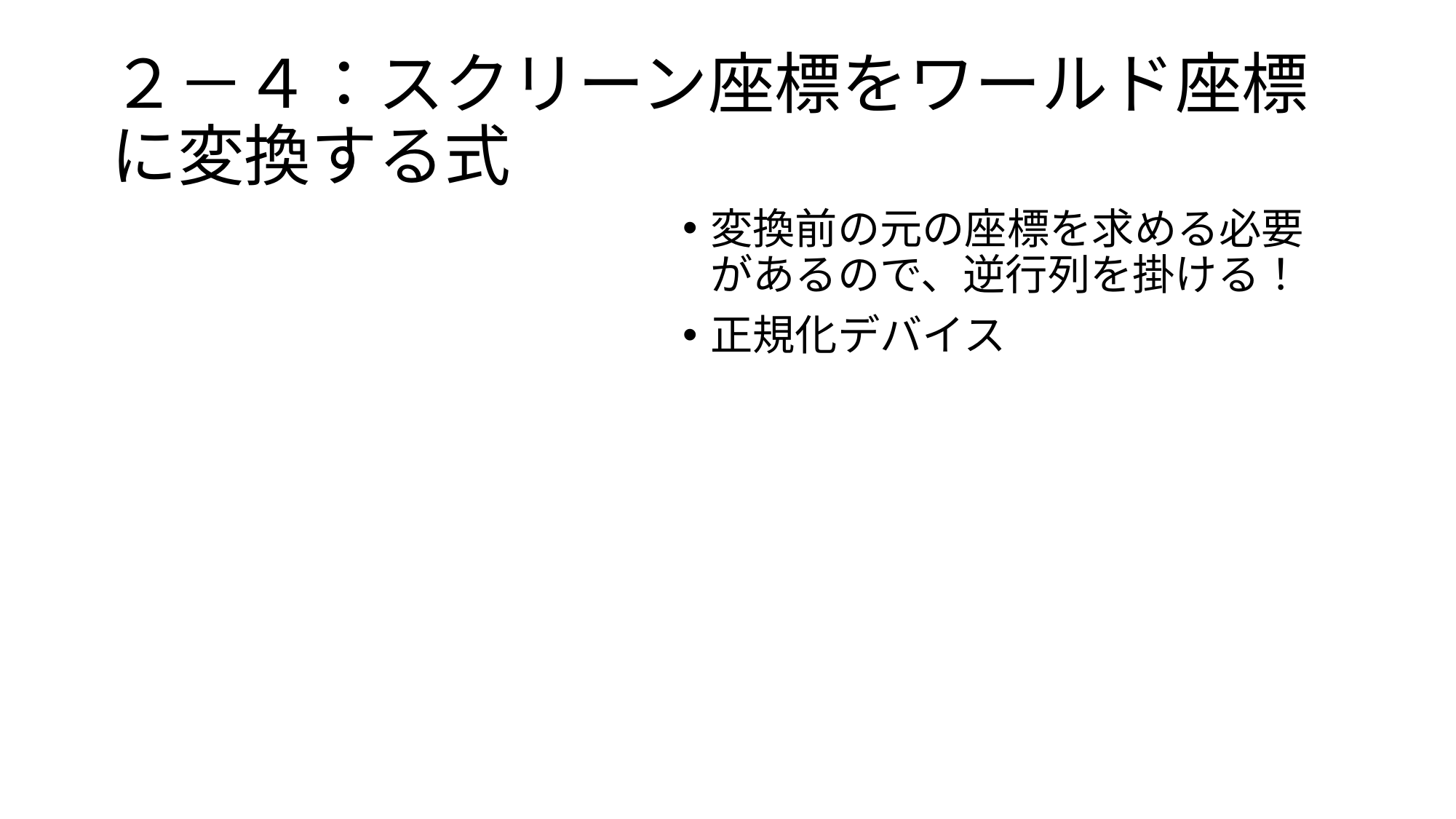

# ２－４：スクリーン座標をワールド座標に変換する式
変換前の元の座標を求める必要があるので、逆行列を掛ける！
正規化デバイス